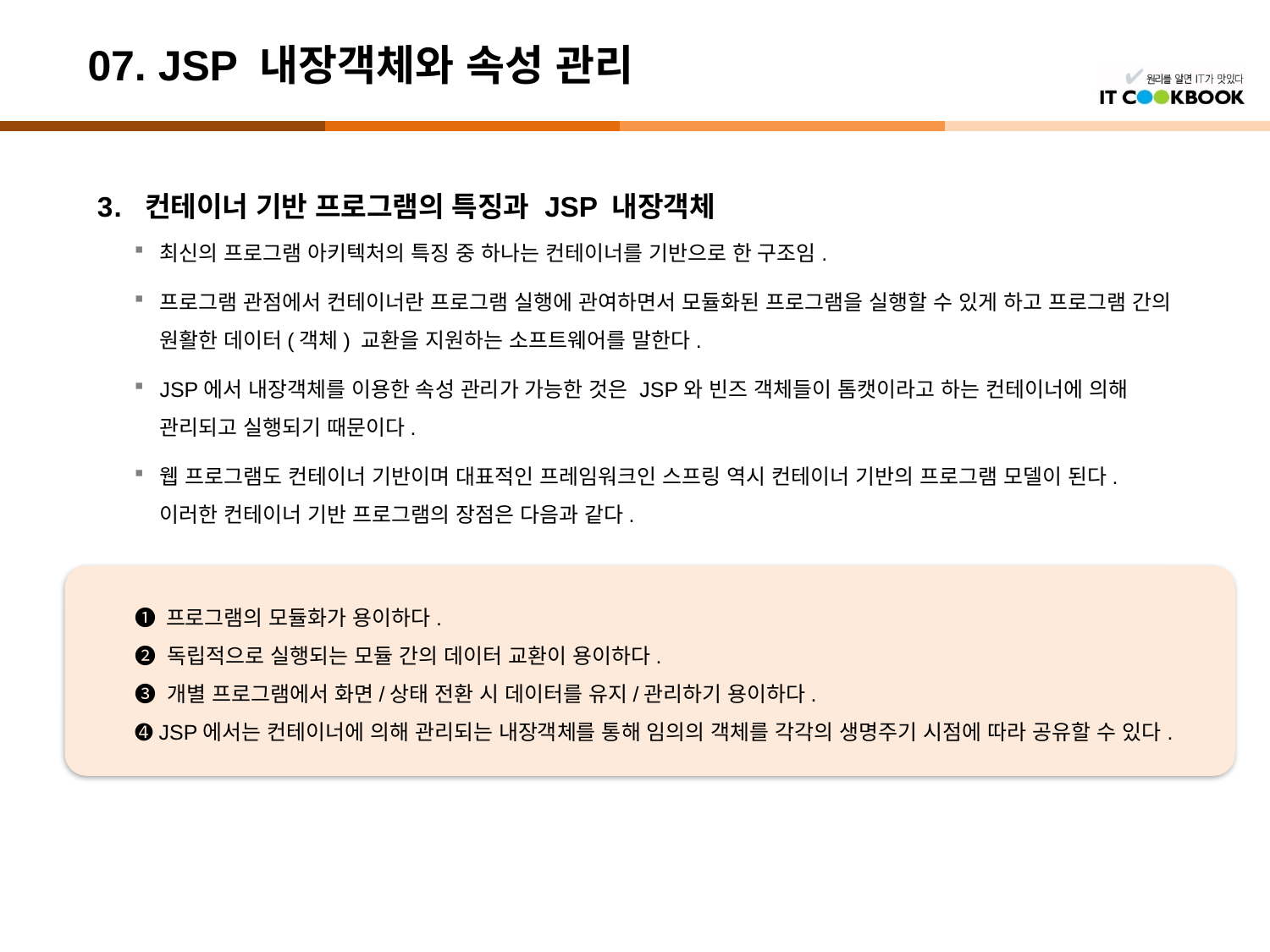

# 07. JSP 내장객체와 속성 관리
컨테이너 기반 프로그램의 특징과 JSP 내장객체
최신의 프로그램 아키텍처의 특징 중 하나는 컨테이너를 기반으로 한 구조임.
프로그램 관점에서 컨테이너란 프로그램 실행에 관여하면서 모듈화된 프로그램을 실행할 수 있게 하고 프로그램 간의 원활한 데이터(객체) 교환을 지원하는 소프트웨어를 말한다.
JSP에서 내장객체를 이용한 속성 관리가 가능한 것은 JSP와 빈즈 객체들이 톰캣이라고 하는 컨테이너에 의해 관리되고 실행되기 때문이다.
웹 프로그램도 컨테이너 기반이며 대표적인 프레임워크인 스프링 역시 컨테이너 기반의 프로그램 모델이 된다. 이러한 컨테이너 기반 프로그램의 장점은 다음과 같다.

➊ 프로그램의 모듈화가 용이하다.
➋ 독립적으로 실행되는 모듈 간의 데이터 교환이 용이하다.
➌ 개별 프로그램에서 화면/상태 전환 시 데이터를 유지/관리하기 용이하다.
➍ JSP에서는 컨테이너에 의해 관리되는 내장객체를 통해 임의의 객체를 각각의 생명주기 시점에 따라 공유할 수 있다.